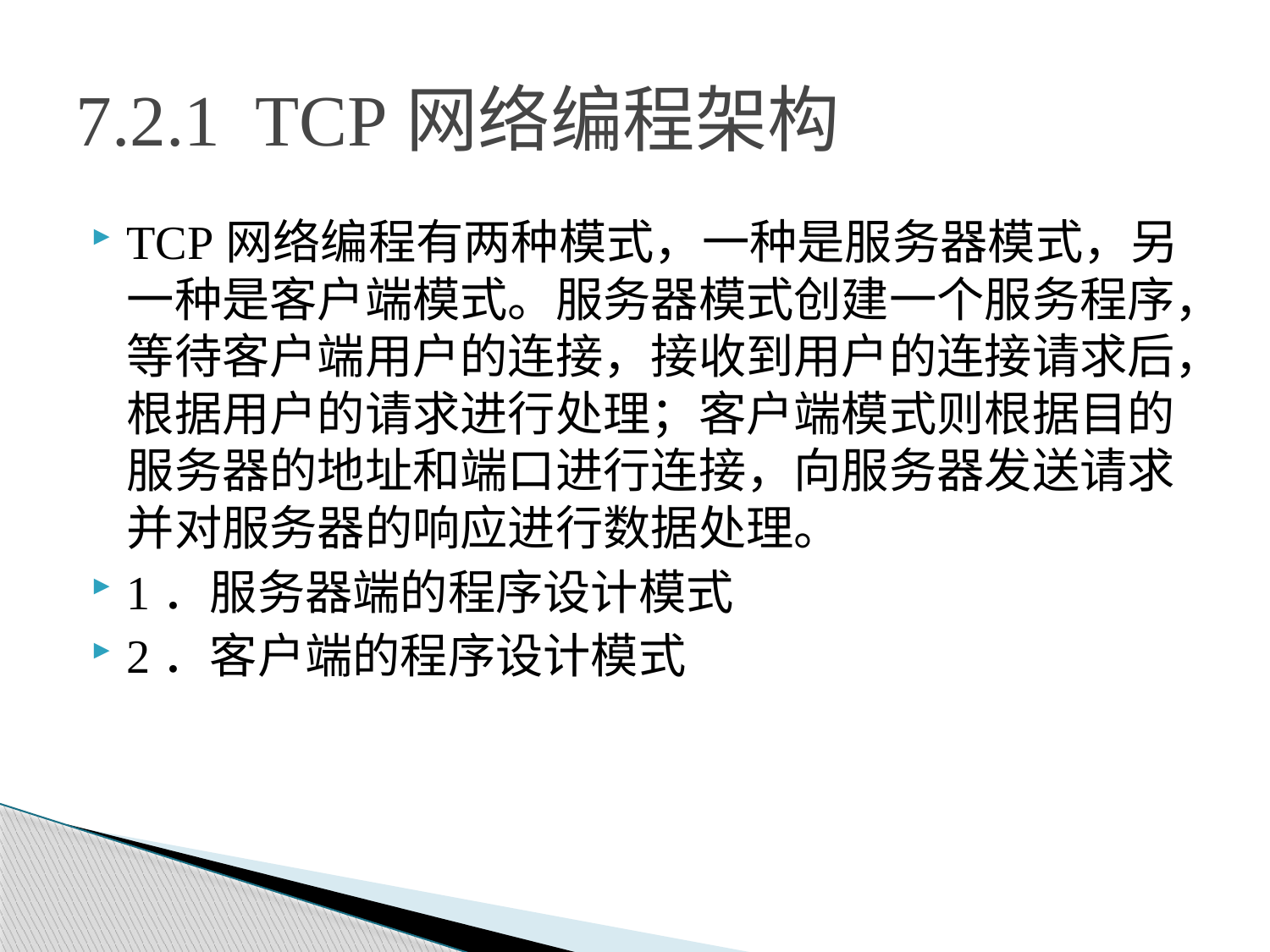

# 7.2.1  TCP网络编程架构
TCP网络编程有两种模式，一种是服务器模式，另一种是客户端模式。服务器模式创建一个服务程序，等待客户端用户的连接，接收到用户的连接请求后，根据用户的请求进行处理；客户端模式则根据目的服务器的地址和端口进行连接，向服务器发送请求并对服务器的响应进行数据处理。
1．服务器端的程序设计模式
2．客户端的程序设计模式